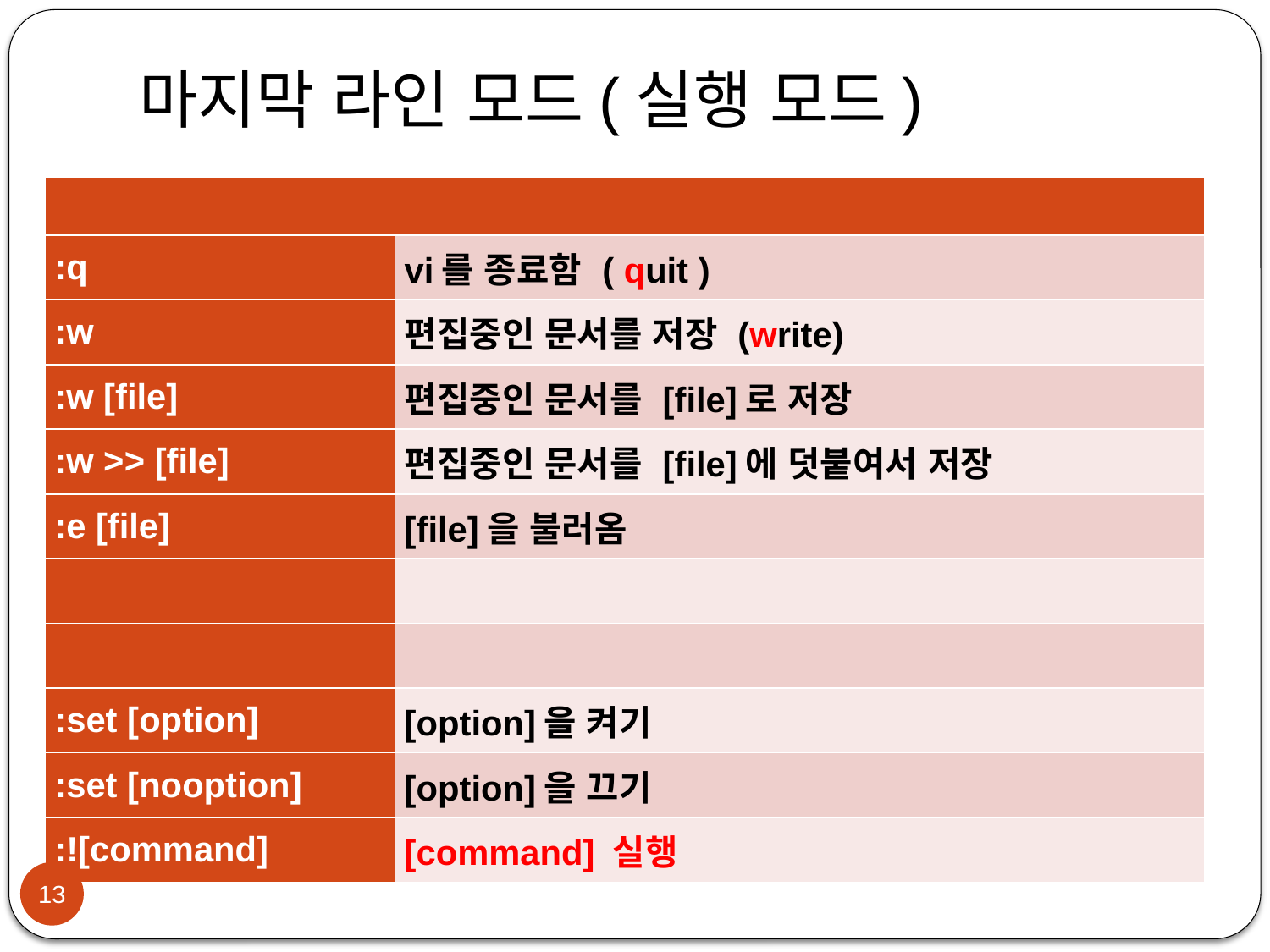

# 마지막 라인 모드(실행 모드)
|  |  |
| --- | --- |
| :q | vi를 종료함 ( quit ) |
| :w | 편집중인 문서를 저장 (write) |
| :w [file] | 편집중인 문서를 [file]로 저장 |
| :w >> [file] | 편집중인 문서를 [file]에 덧붙여서 저장 |
| :e [file] | [file]을 불러옴 |
|  |  |
|  |  |
| :set [option] | [option]을 켜기 |
| :set [nooption] | [option]을 끄기 |
| :![command] | [command] 실행 |
13